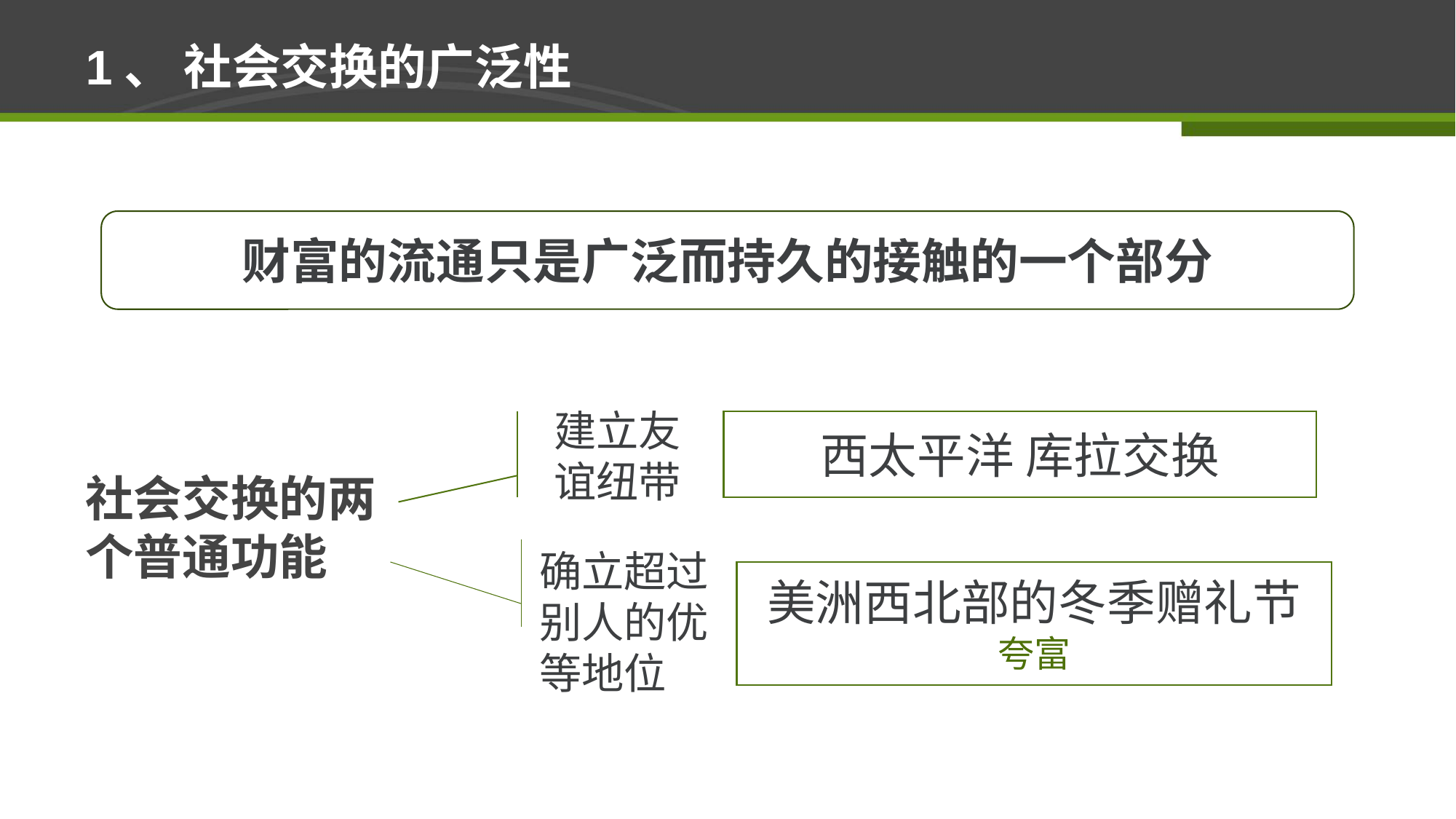

# 1、 社会交换的广泛性
财富的流通只是广泛而持久的接触的一个部分
建立友谊纽带
西太平洋 库拉交换
社会交换的两个普通功能
确立超过别人的优等地位
美洲西北部的冬季赠礼节
夸富